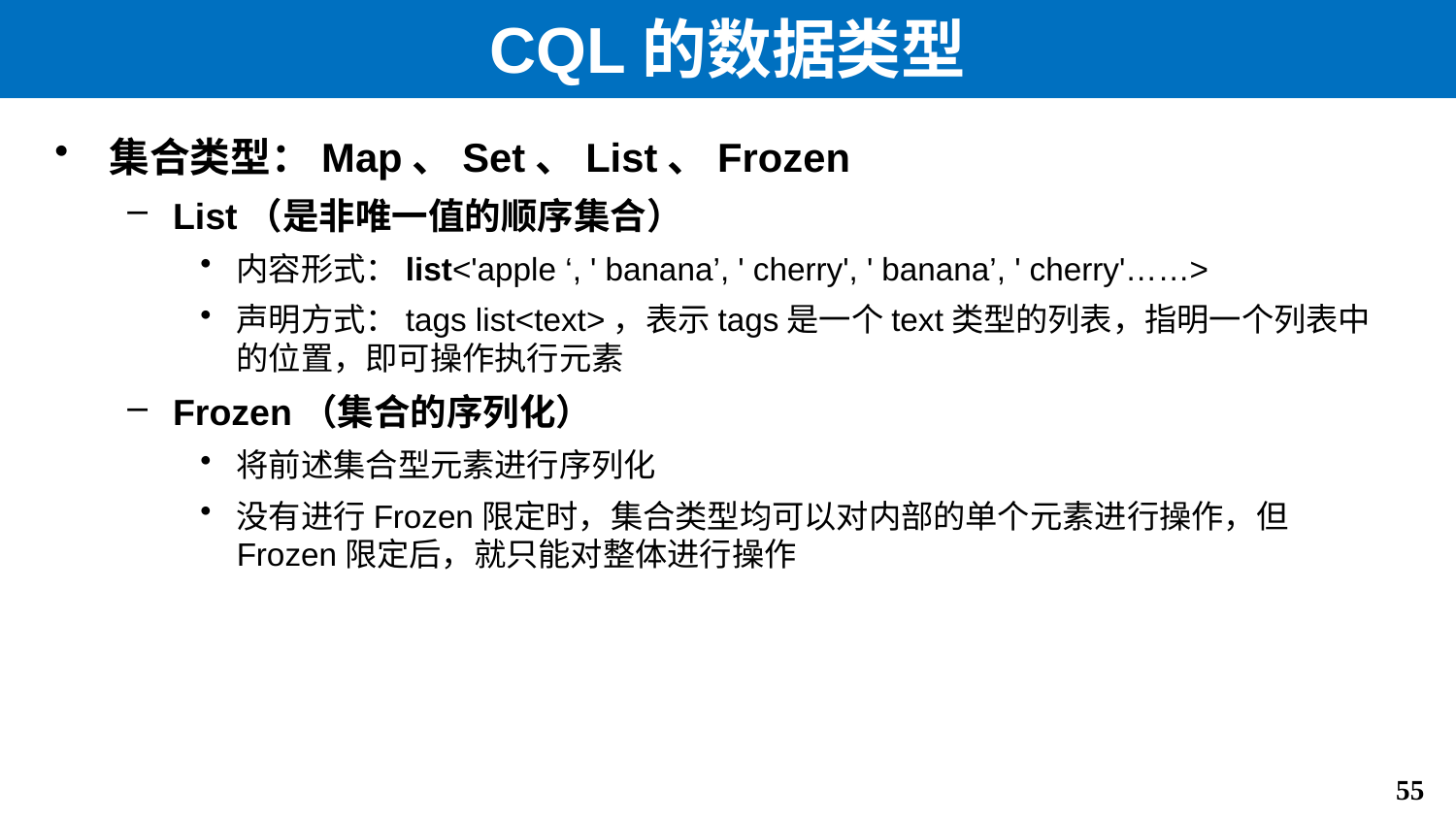

# CQL的数据类型
集合类型：Map、Set、List、Frozen
List（是非唯一值的顺序集合）
内容形式：list<'apple ‘, ' banana’, ' cherry', ' banana’, ' cherry'……>
声明方式：tags list<text>，表示tags是一个text类型的列表，指明一个列表中的位置，即可操作执行元素
Frozen（集合的序列化）
将前述集合型元素进行序列化
没有进行Frozen限定时，集合类型均可以对内部的单个元素进行操作，但Frozen限定后，就只能对整体进行操作